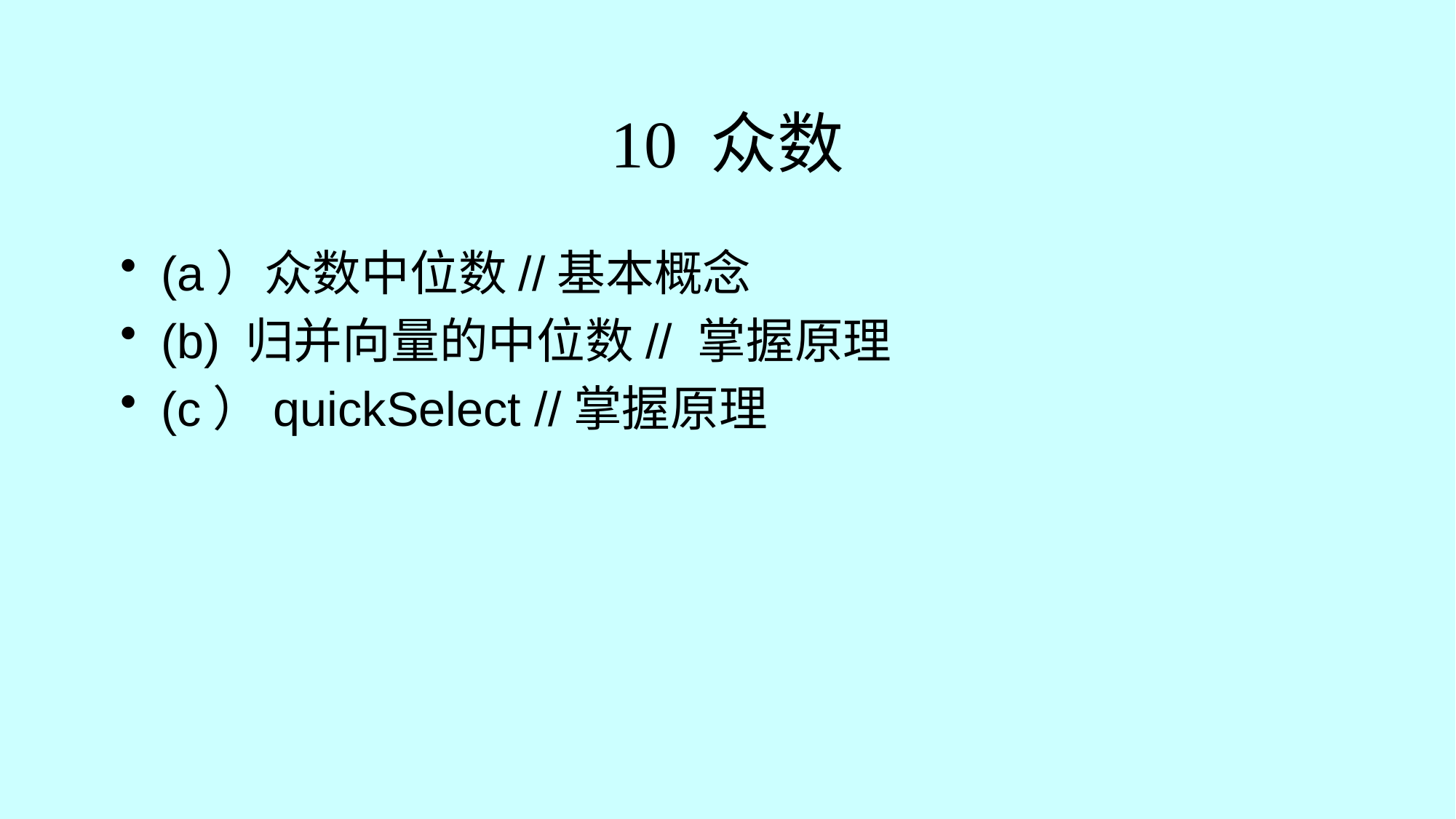

# 10 众数
(a）众数中位数//基本概念
(b) 归并向量的中位数// 掌握原理
(c）quickSelect //掌握原理